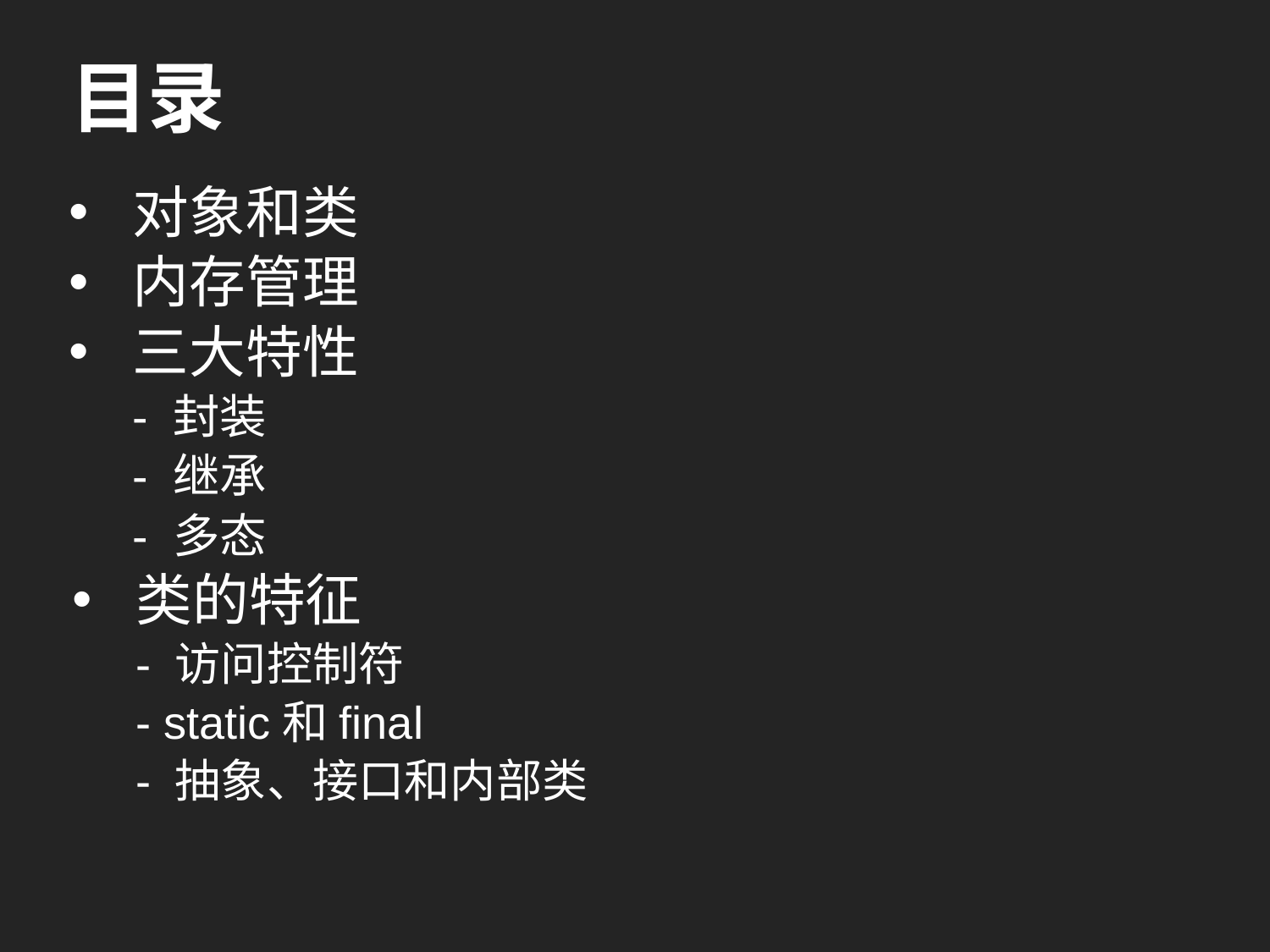

# 目录
对象和类
内存管理
三大特性
- 封装
- 继承
- 多态
类的特征
- 访问控制符
- static和final
- 抽象、接口和内部类